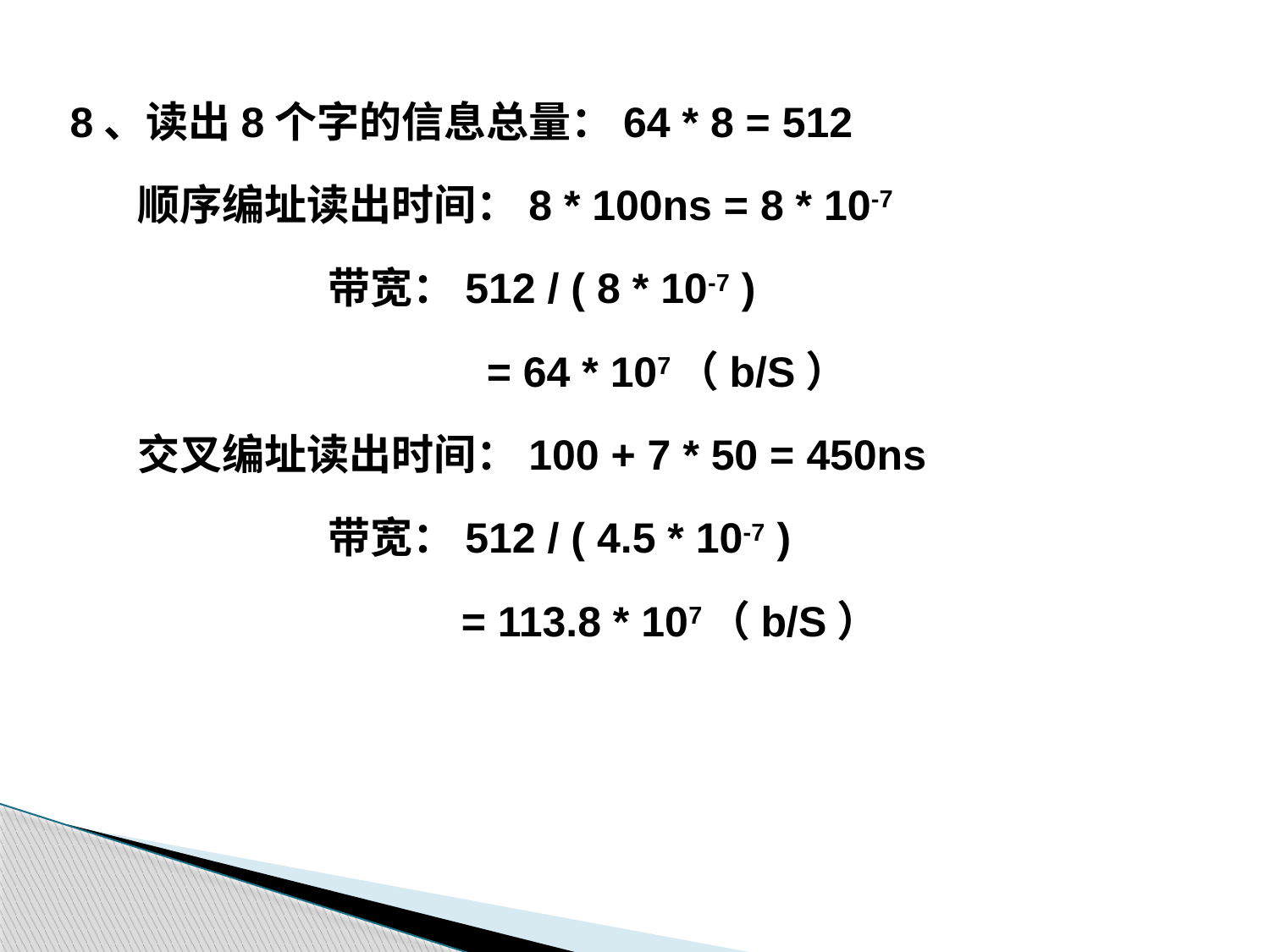

8、读出8个字的信息总量：64 * 8 = 512
      顺序编址读出时间：8 * 100ns = 8 * 10-7
                          带宽：512 / ( 8 * 10-7 )
			   = 64 * 107（b/S）
      交叉编址读出时间：100 + 7 * 50 = 450ns
                          带宽：512 / ( 4.5 * 10-7 )
                                 = 113.8 * 107（b/S）